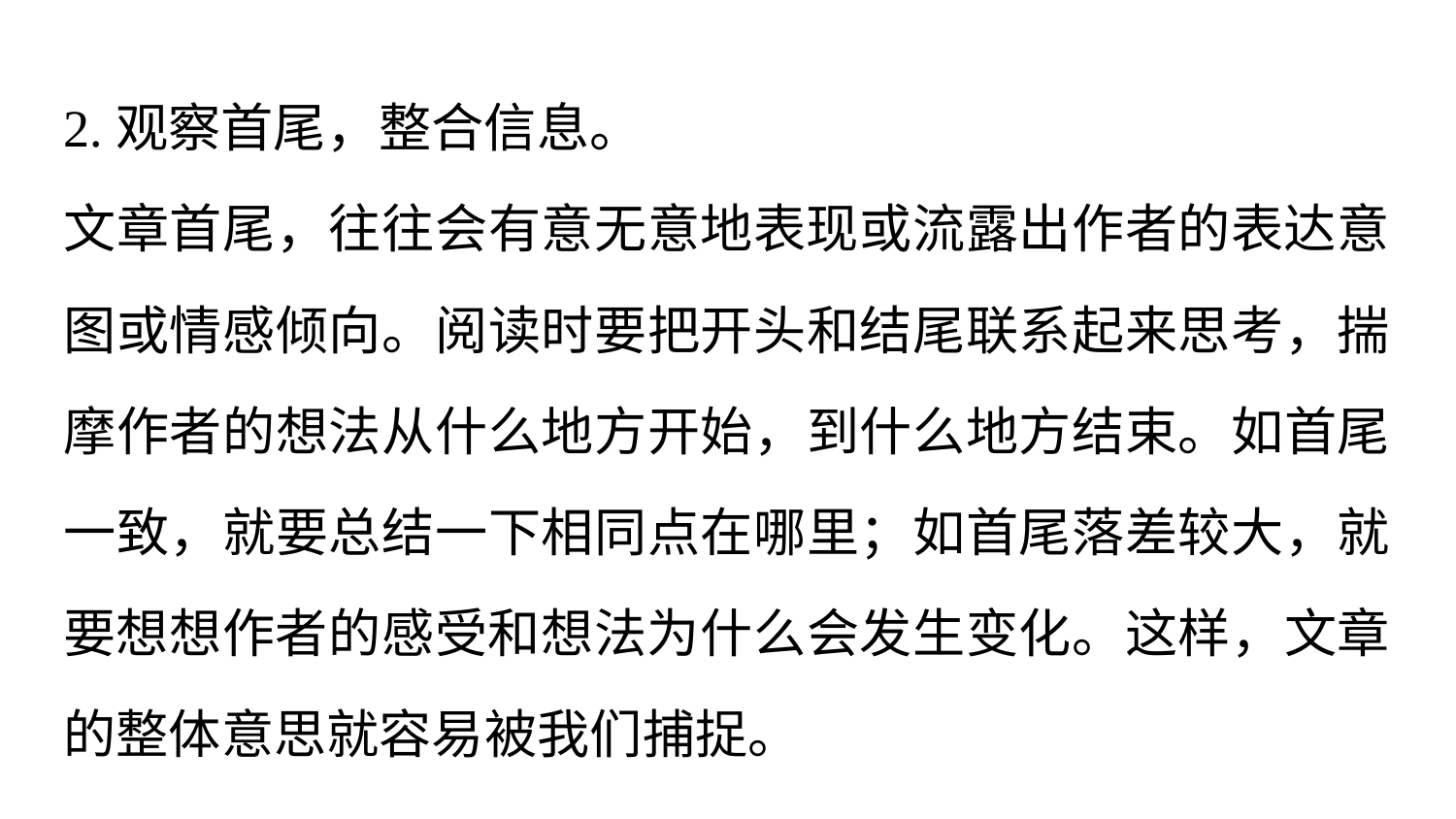

2.观察首尾，整合信息。
文章首尾，往往会有意无意地表现或流露出作者的表达意图或情感倾向。阅读时要把开头和结尾联系起来思考，揣摩作者的想法从什么地方开始，到什么地方结束。如首尾一致，就要总结一下相同点在哪里；如首尾落差较大，就要想想作者的感受和想法为什么会发生变化。这样，文章的整体意思就容易被我们捕捉。